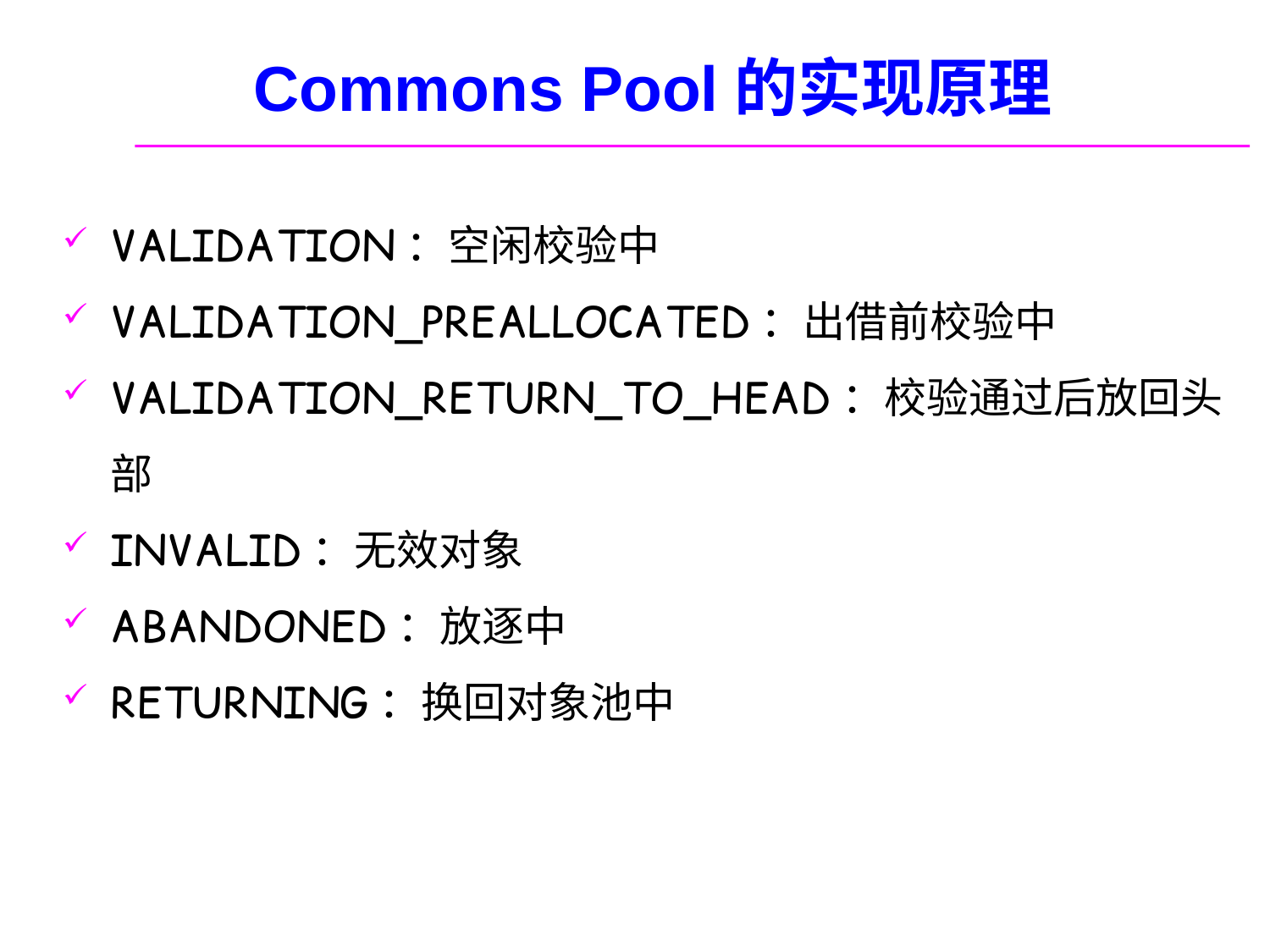

# Commons Pool的实现原理
VALIDATION：空闲校验中
VALIDATION_PREALLOCATED：出借前校验中
VALIDATION_RETURN_TO_HEAD：校验通过后放回头部
INVALID：无效对象
ABANDONED：放逐中
RETURNING：换回对象池中
24